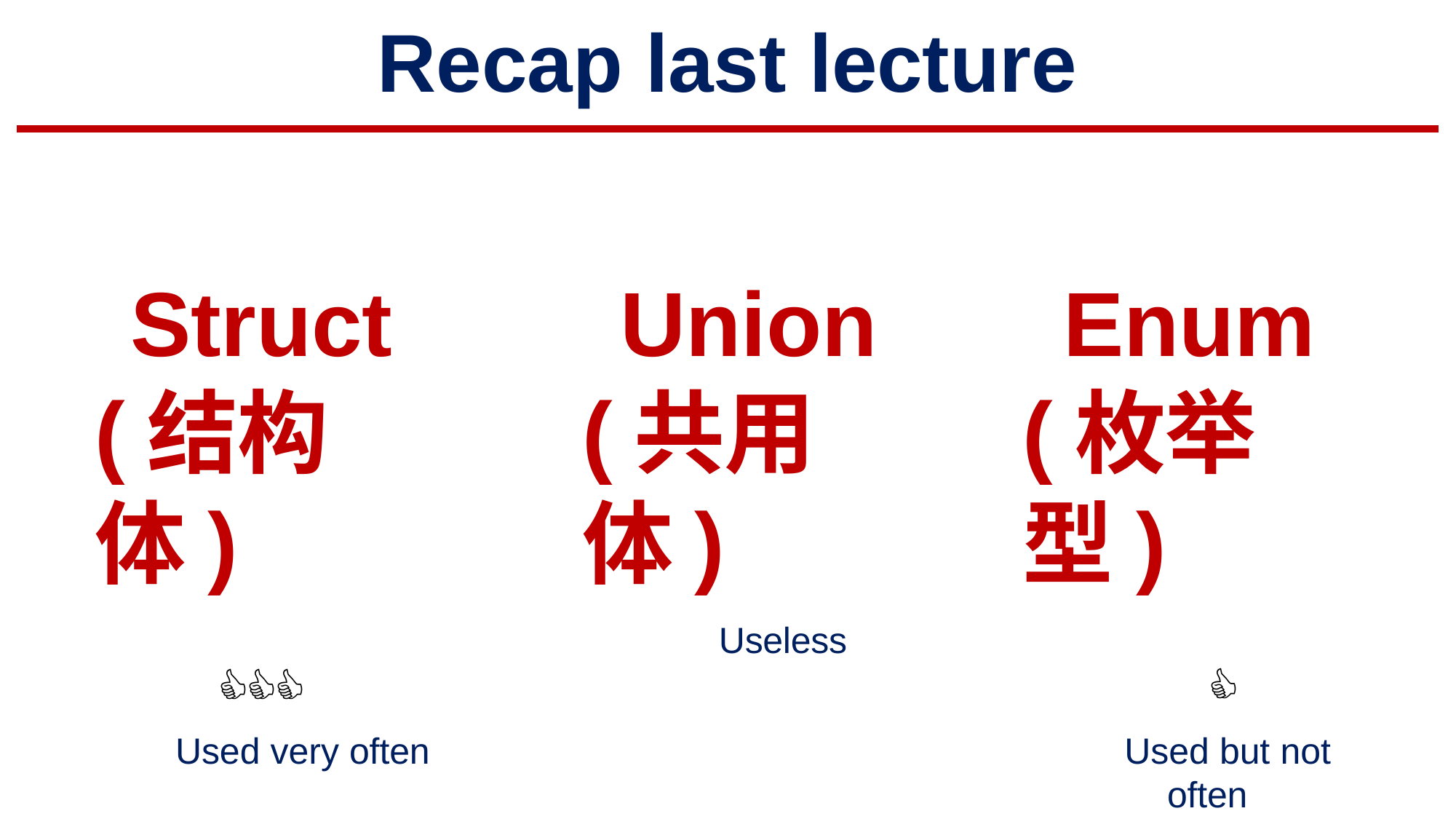

# Recap last lecture
Struct (结构体)
👍👍👍
Used very often
Union (共用体)
Enum (枚举型)
👍
Used but not often
Useless